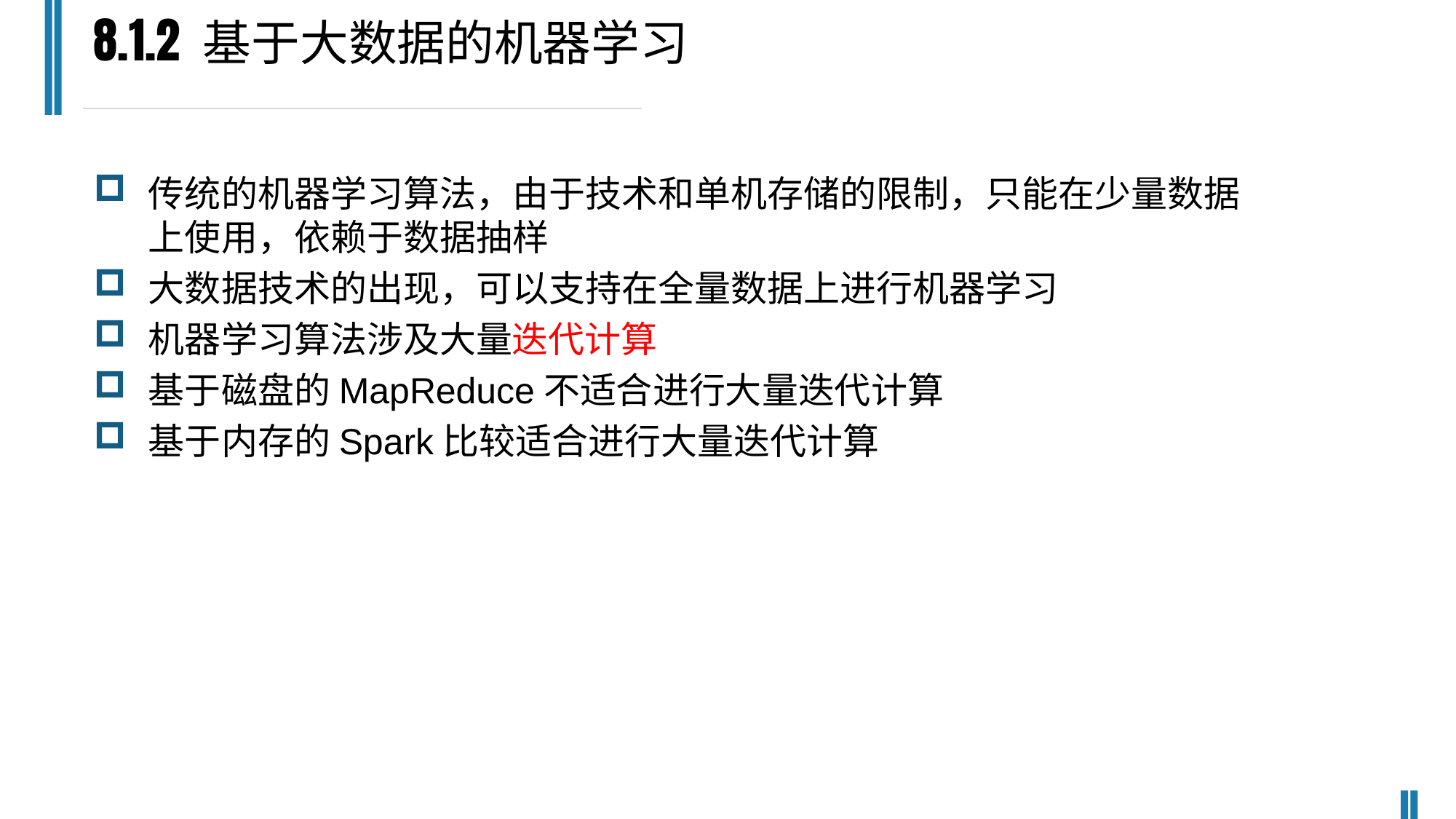

8.1.2 基于大数据的机器学习

传统的机器学习算法，由于技术和单机存储的限制，只能在少量数据上使用，依赖于数据抽样
大数据技术的出现，可以支持在全量数据上进行机器学习
机器学习算法涉及大量迭代计算
基于磁盘的MapReduce不适合进行大量迭代计算
基于内存的Spark比较适合进行大量迭代计算